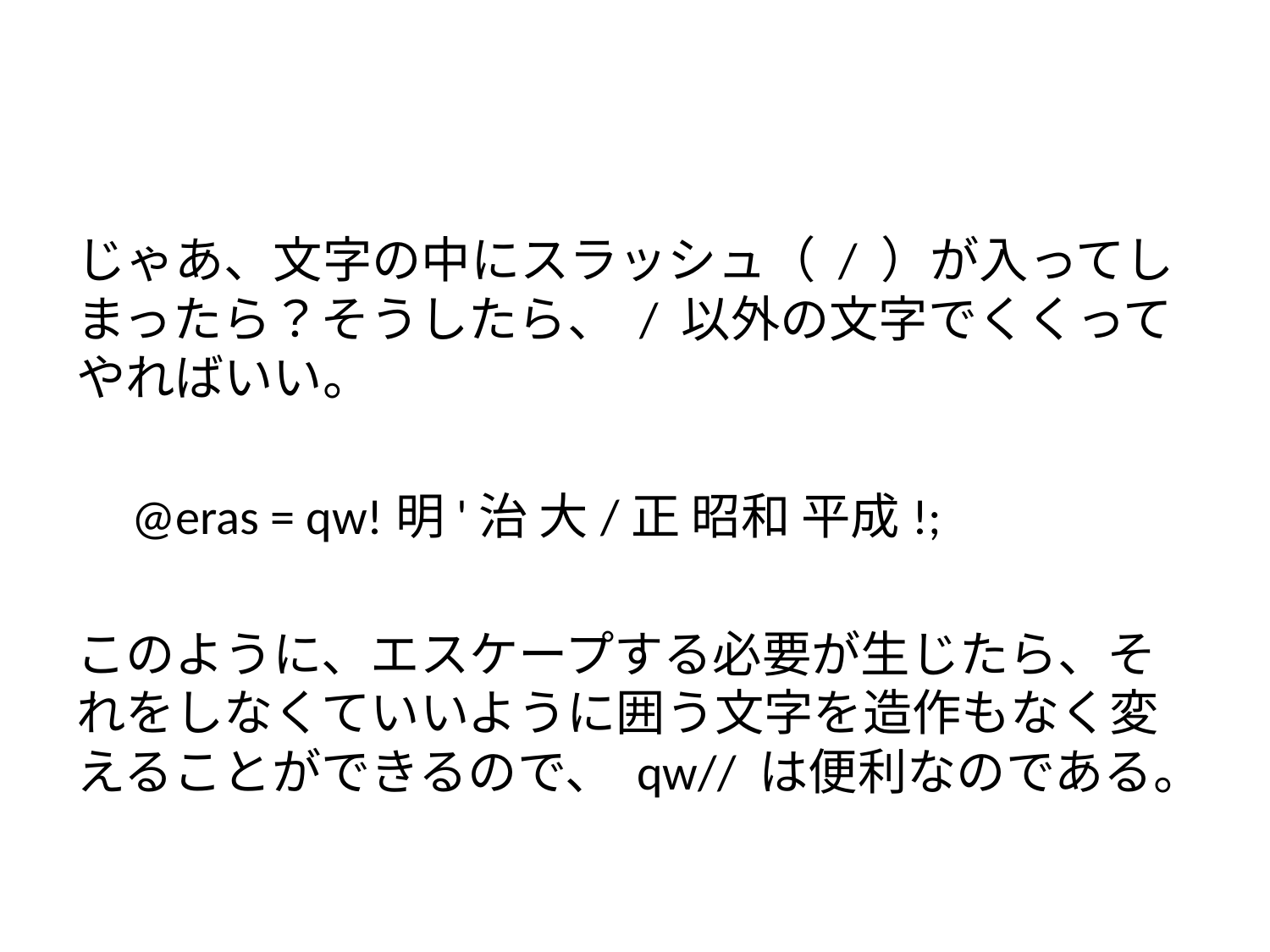

#
じゃあ、文字の中にスラッシュ（ / ）が入ってしまったら？そうしたら、 / 以外の文字でくくってやればいい。

@eras = qw!明'治 大/正 昭和 平成!;

このように、エスケープする必要が生じたら、それをしなくていいように囲う文字を造作もなく変えることができるので、 qw// は便利なのである。